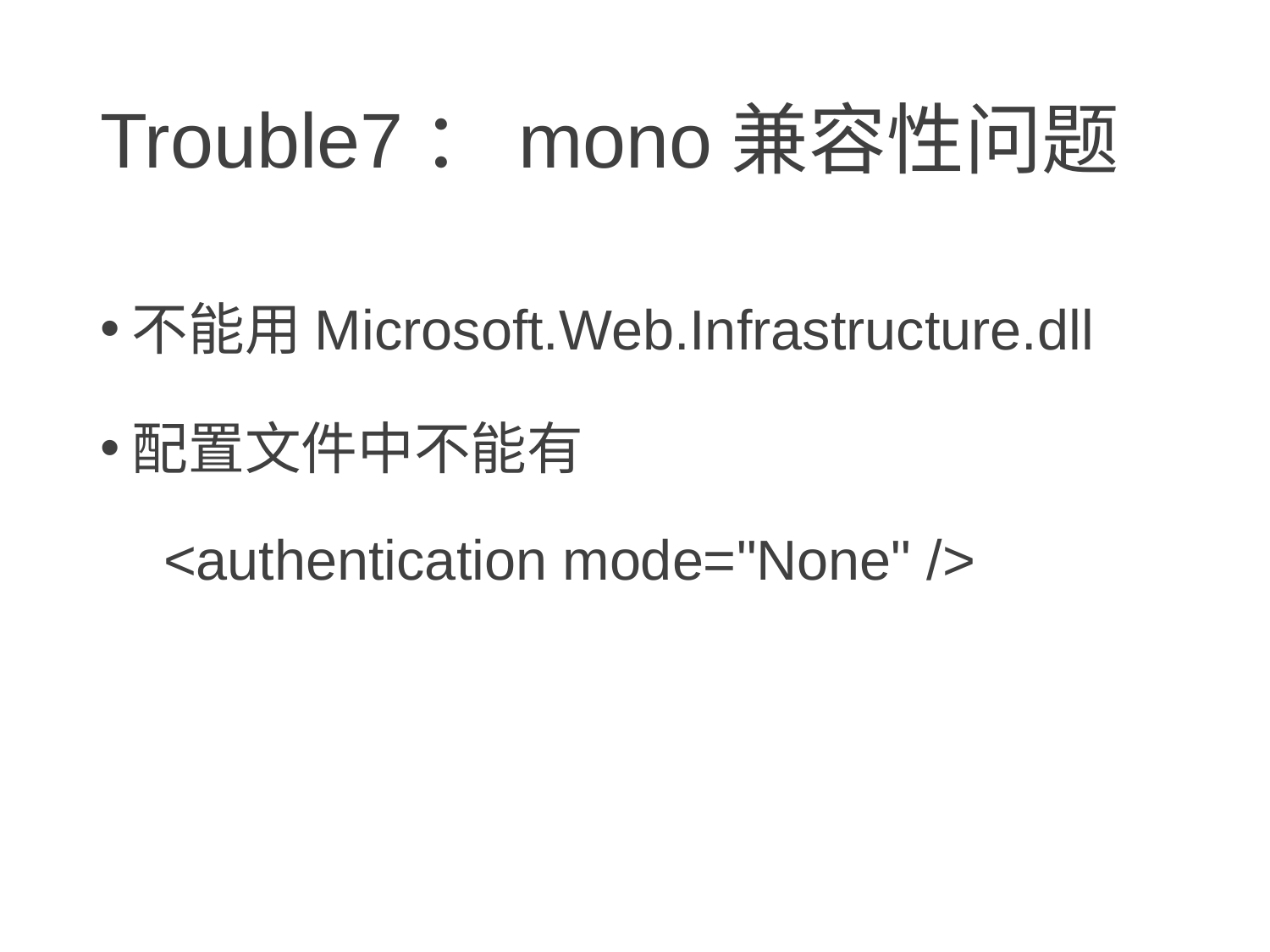

# Trouble7：mono兼容性问题
不能用Microsoft.Web.Infrastructure.dll
配置文件中不能有
<authentication mode="None" />